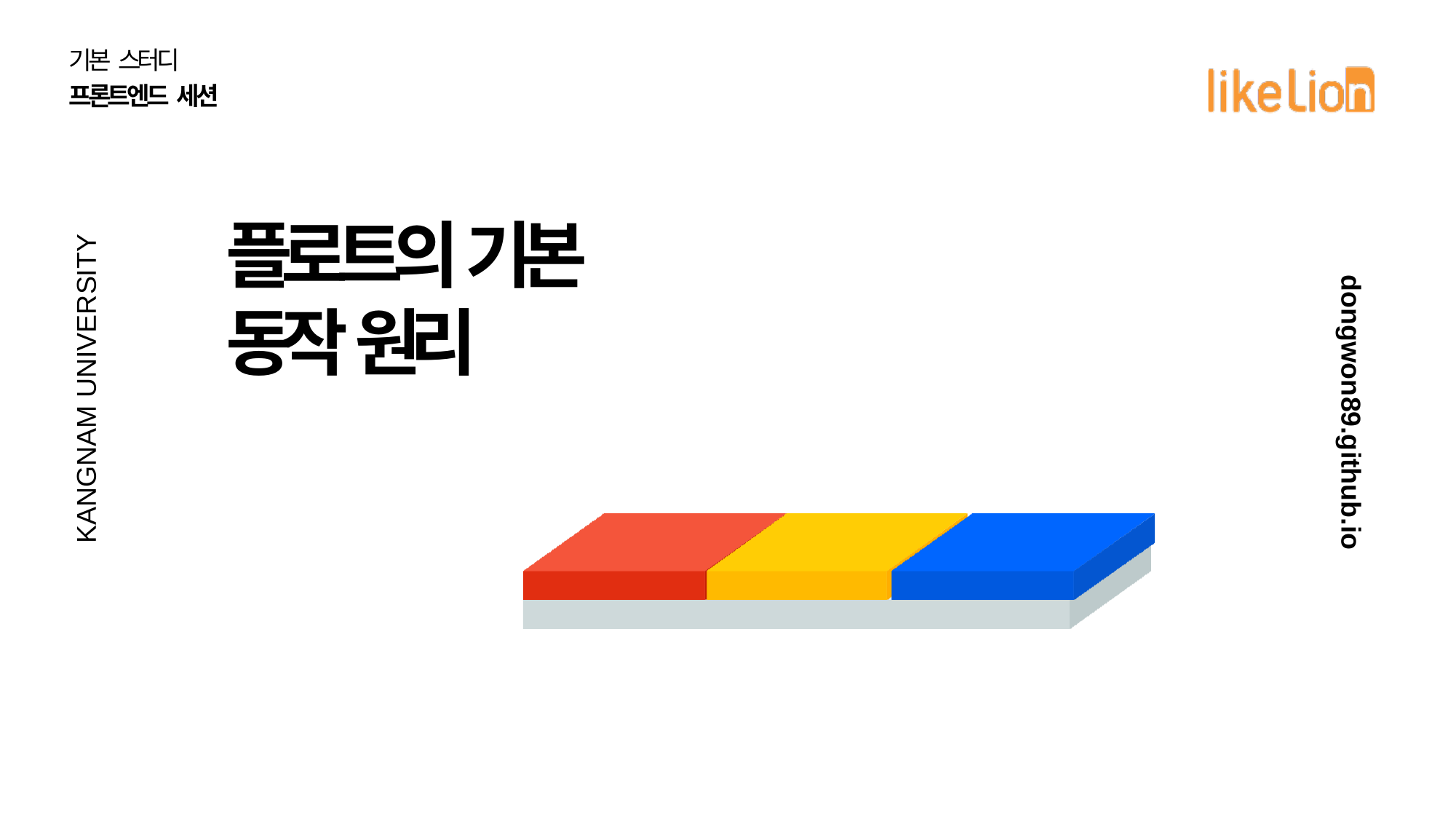

기본 스터디
프론트엔드 세션

KANGNAM UNIVERSITY
플로트의  기본 동작  원리
dongwon89.github.io